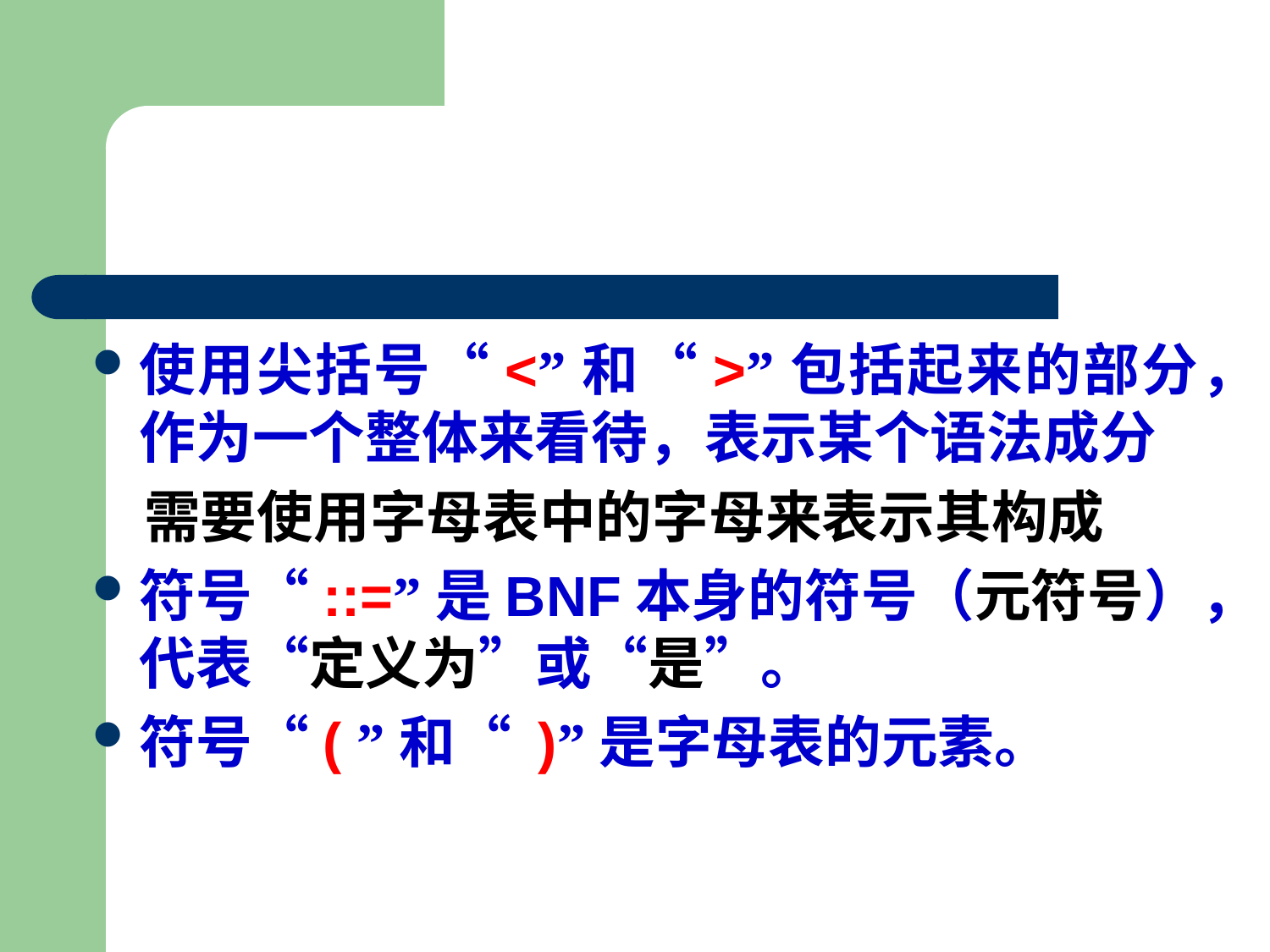

#
使用尖括号“<”和“>”包括起来的部分，作为一个整体来看待，表示某个语法成分
   需要使用字母表中的字母来表示其构成
符号“::=”是BNF本身的符号（元符号），代表“定义为”或“是”。
符号“( ”和“ )”是字母表的元素。